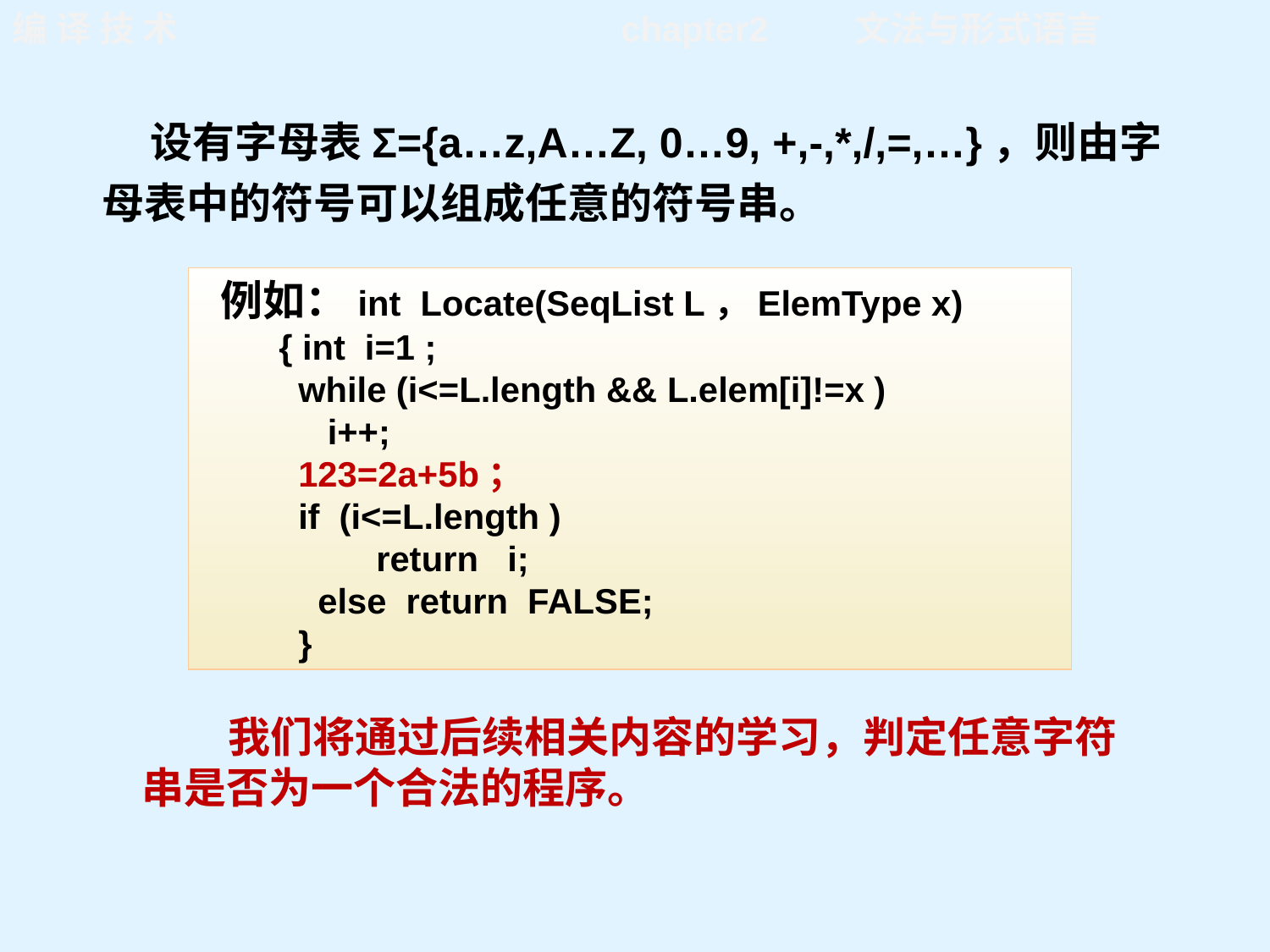

编 译 技 术                                                      chapter2        文法与形式语言
    设有字母表Σ={a…z,A…Z, 0…9, +,-,*,/,=,…}，则由字母表中的符号可以组成任意的符号串。
 例如：int  Locate(SeqList L，ElemType x)
        { int  i=1 ;
          while (i<=L.length && L.elem[i]!=x )
             i++;
          123=2a+5b；
          if  (i<=L.length )
                  return   i;
            else  return  FALSE;
          }
        我们将通过后续相关内容的学习，判定任意字符串是否为一个合法的程序。